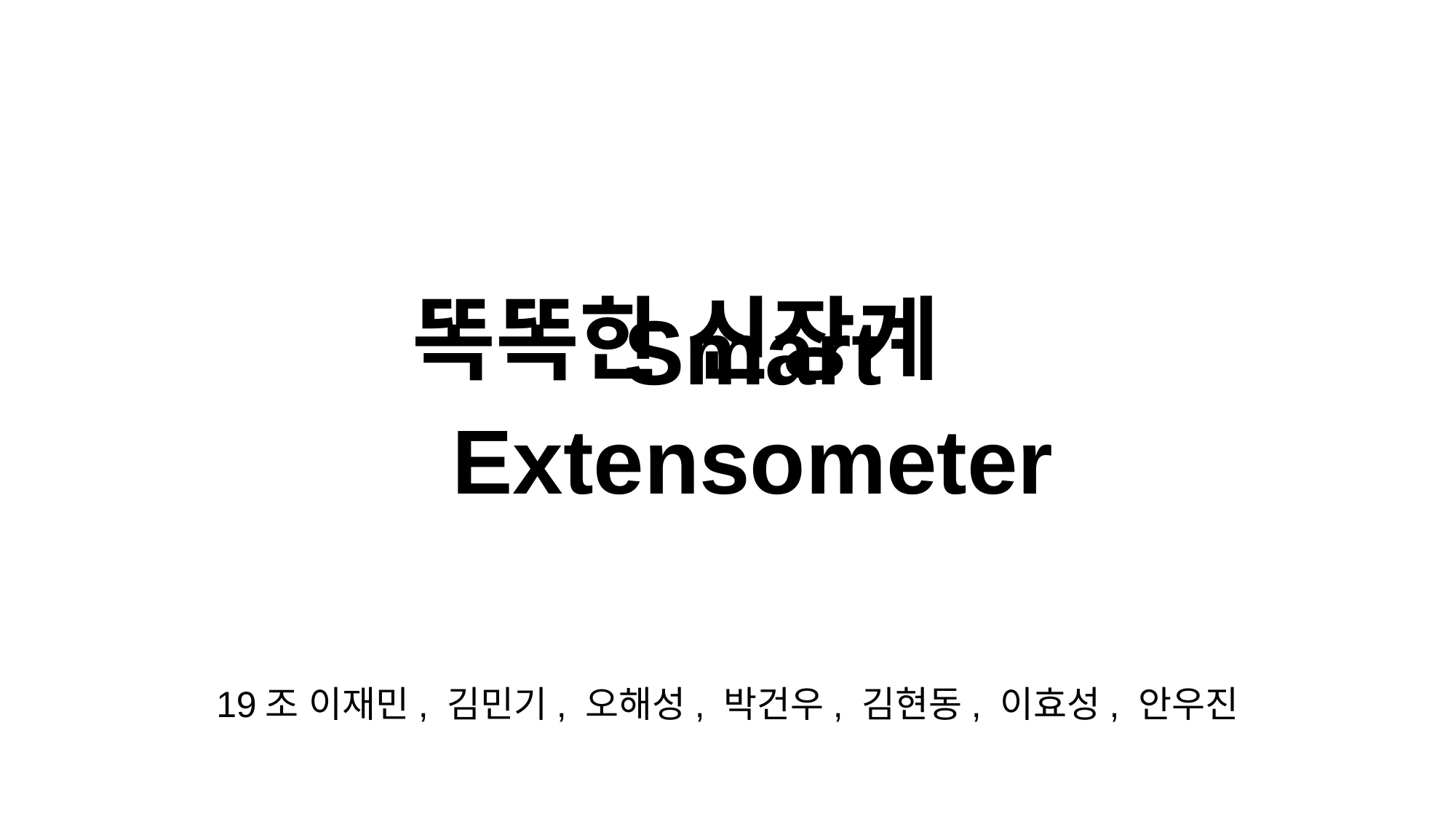

똑똑한 신장계
Smart Extensometer

19조 이재민, 김민기, 오해성, 박건우, 김현동, 이효성, 안우진